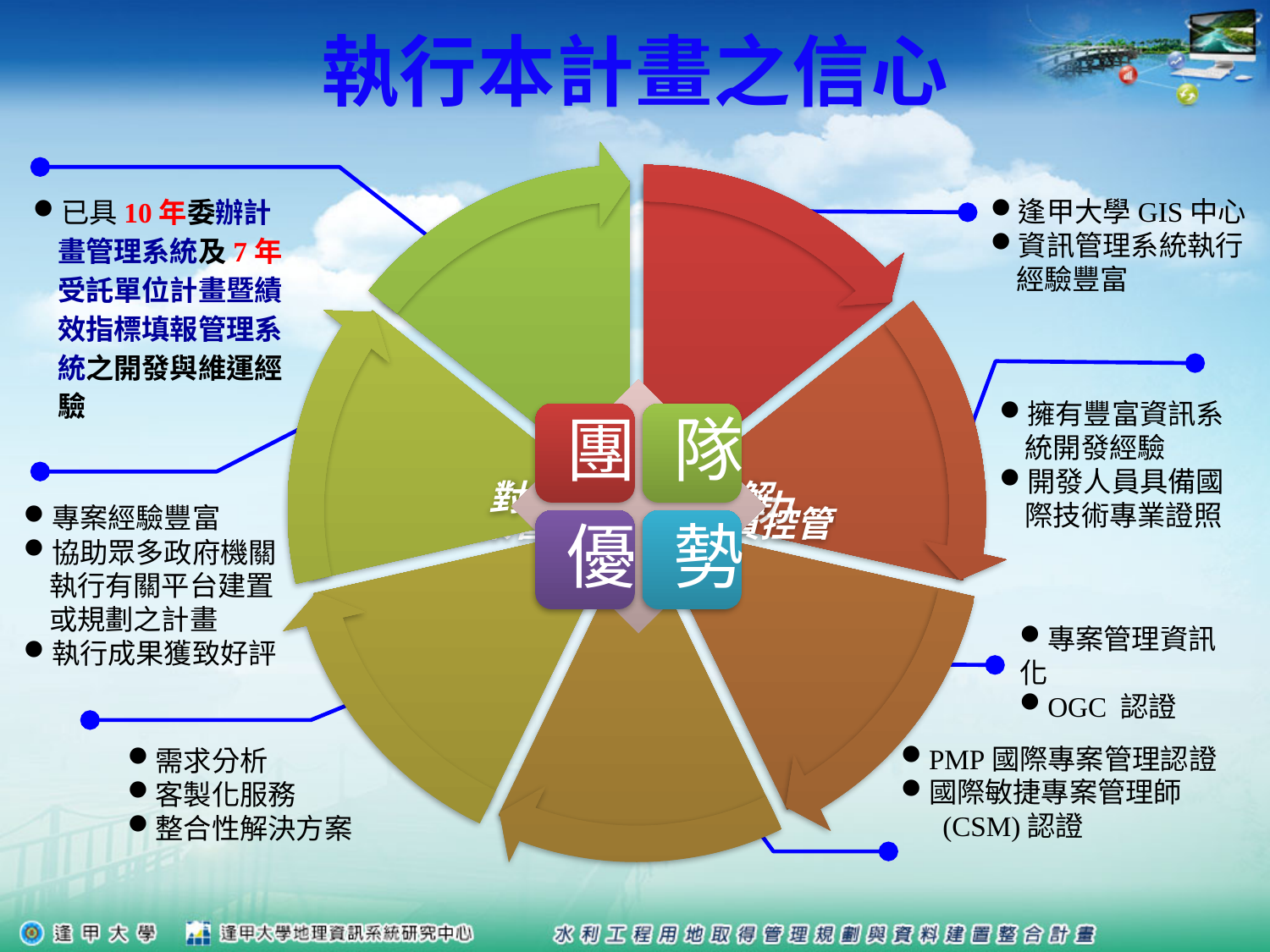

執行本計畫之信心
專業團隊
經驗豐富技術能力
e化專案管理
專案管理流程與品質控管
完整規劃
良好實績
對本案的充分瞭解
團
隊
優
勢

已具10年委辦計畫管理系統及7年受託單位計畫暨績效指標填報管理系統之開發與維運經驗
逢甲大學GIS中心
資訊管理系統執行
   經驗豐富

擁有豐富資訊系
   統開發經驗
開發人員具備國
   際技術專業證照

專案經驗豐富
協助眾多政府機關
   執行有關平台建置
   或規劃之計畫
執行成果獲致好評
專案管理資訊化
OGC 認證

PMP國際專案管理認證
國際敏捷專案管理師
      (CSM)認證

需求分析
客製化服務
整合性解決方案